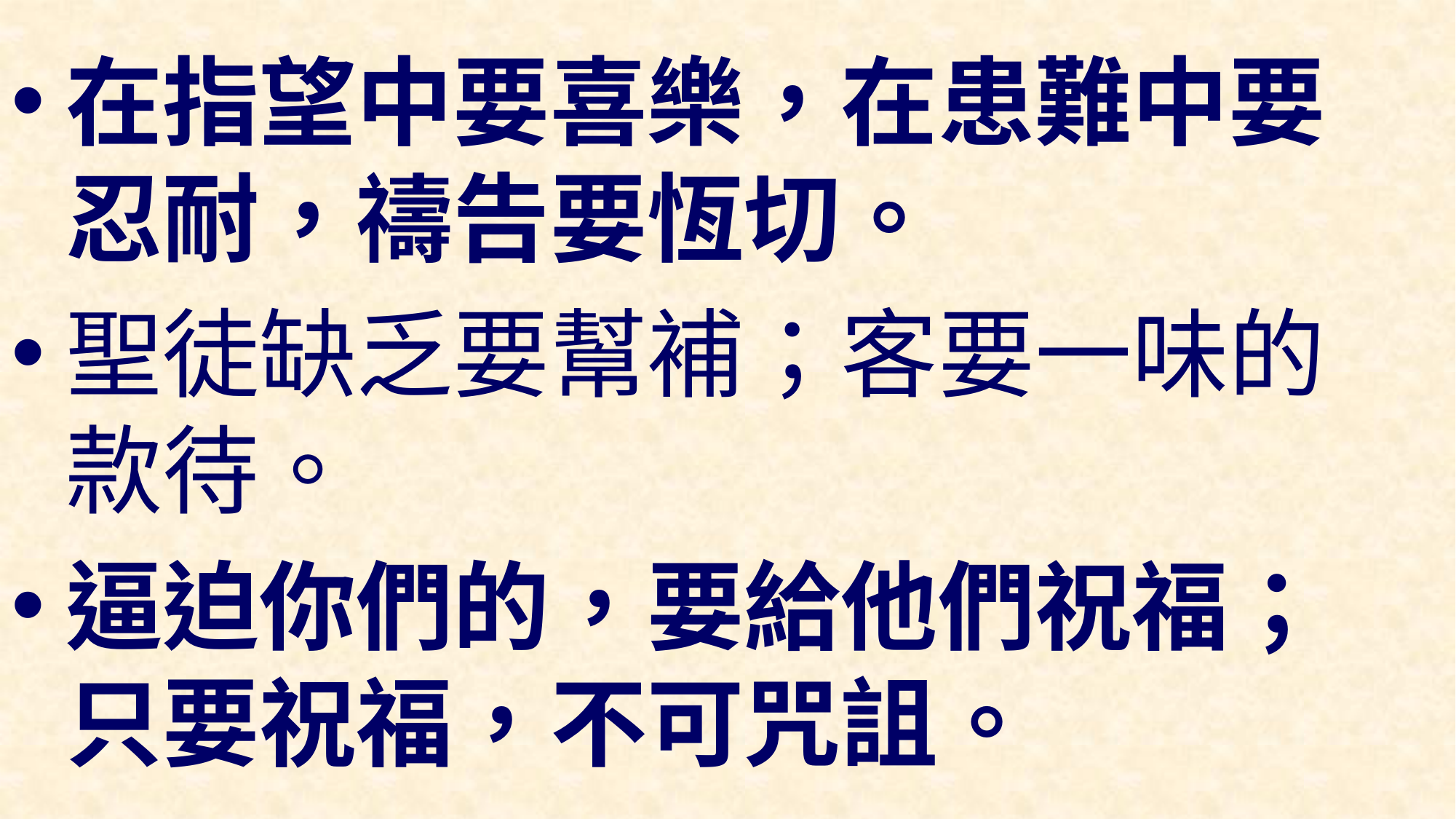

在指望中要喜樂，在患難中要忍耐，禱告要恆切。
聖徒缺乏要幫補；客要一味的款待。
逼迫你們的，要給他們祝福；只要祝福，不可咒詛。